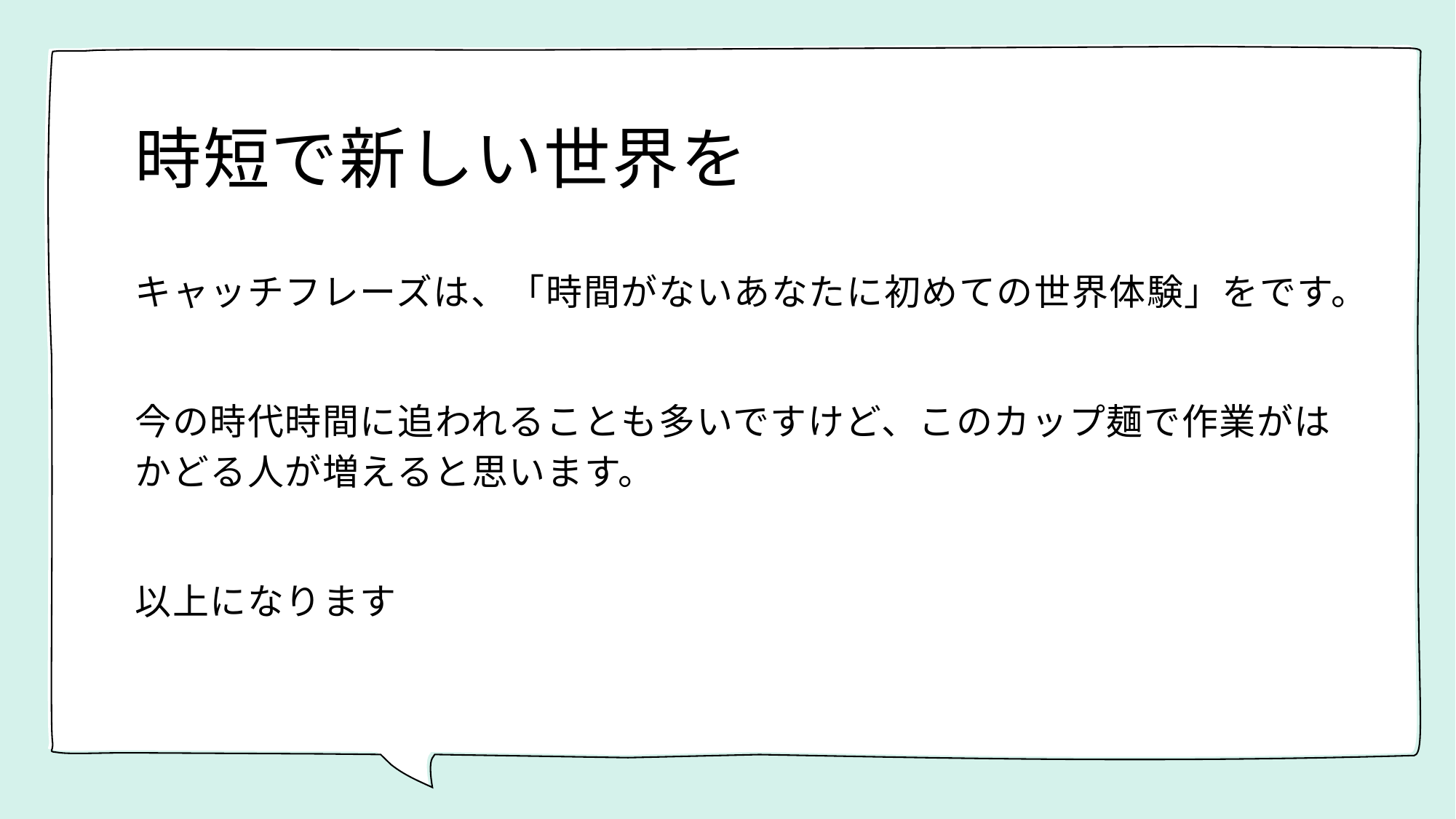

# 時短で新しい世界を
キャッチフレーズは、「時間がないあなたに初めての世界体験」をです。

今の時代時間に追われることも多いですけど、このカップ麺で作業がはかどる人が増えると思います。

以上になります